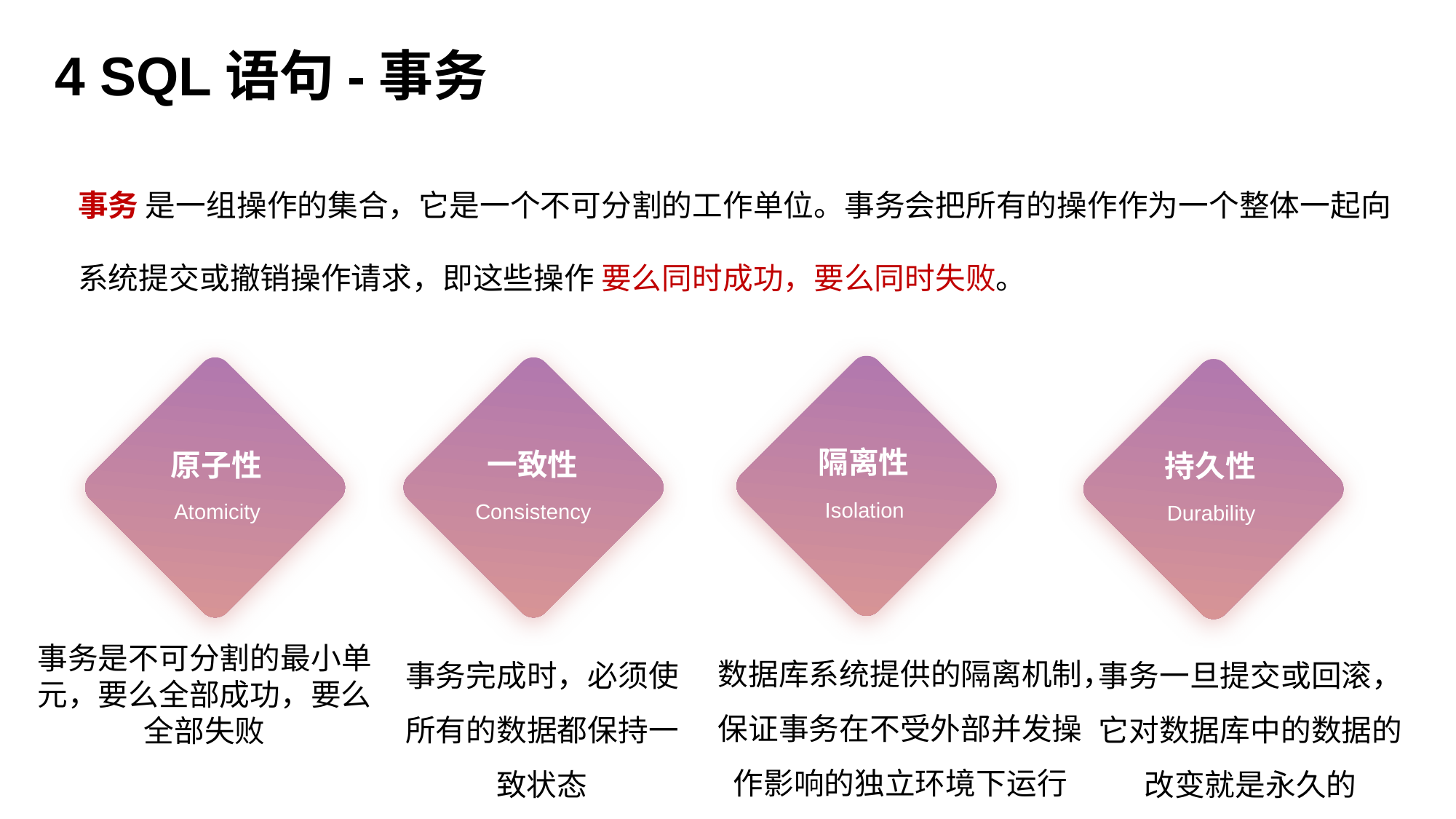

4 SQL语句-事务
事务 是一组操作的集合，它是一个不可分割的工作单位。事务会把所有的操作作为一个整体一起向系统提交或撤销操作请求，即这些操作 要么同时成功，要么同时失败。

隔离性
Isolation
数据库系统提供的隔离机制，保证事务在不受外部并发操作影响的独立环境下运行

一致性
Consistency
事务完成时，必须使所有的数据都保持一致状态

原子性
Atomicity
事务是不可分割的最小单元，要么全部成功，要么全部失败

持久性
Durability
事务一旦提交或回滚，它对数据库中的数据的改变就是永久的